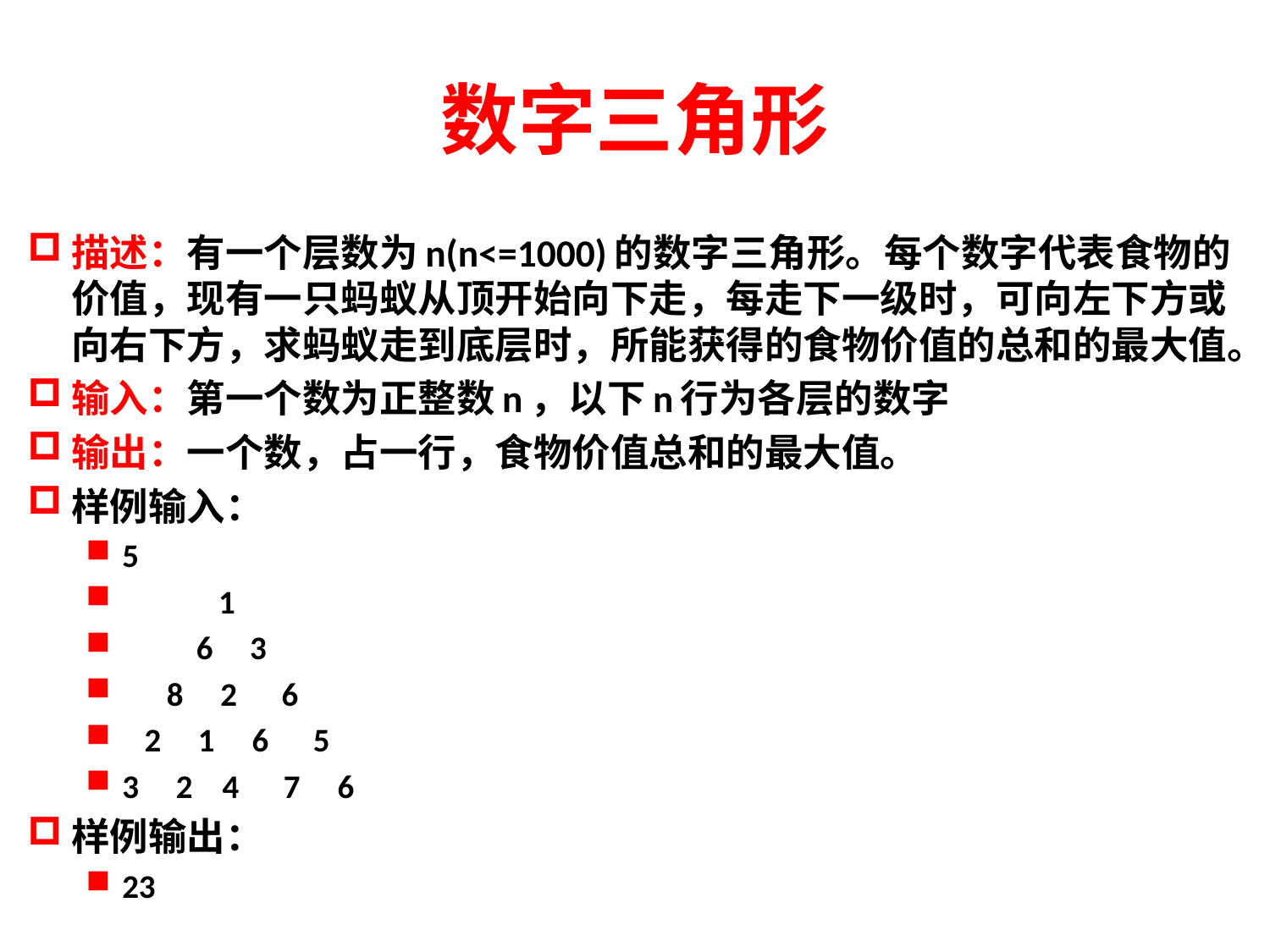

# 数字三角形
描述：有一个层数为n(n<=1000)的数字三角形。每个数字代表食物的价值，现有一只蚂蚁从顶开始向下走，每走下一级时，可向左下方或向右下方，求蚂蚁走到底层时，所能获得的食物价值的总和的最大值。
输入：第一个数为正整数n，以下n行为各层的数字
输出：一个数，占一行，食物价值总和的最大值。
样例输入：
5
             1
          6     3
      8     2      6
   2     1     6      5
3     2    4      7     6
样例输出：
23